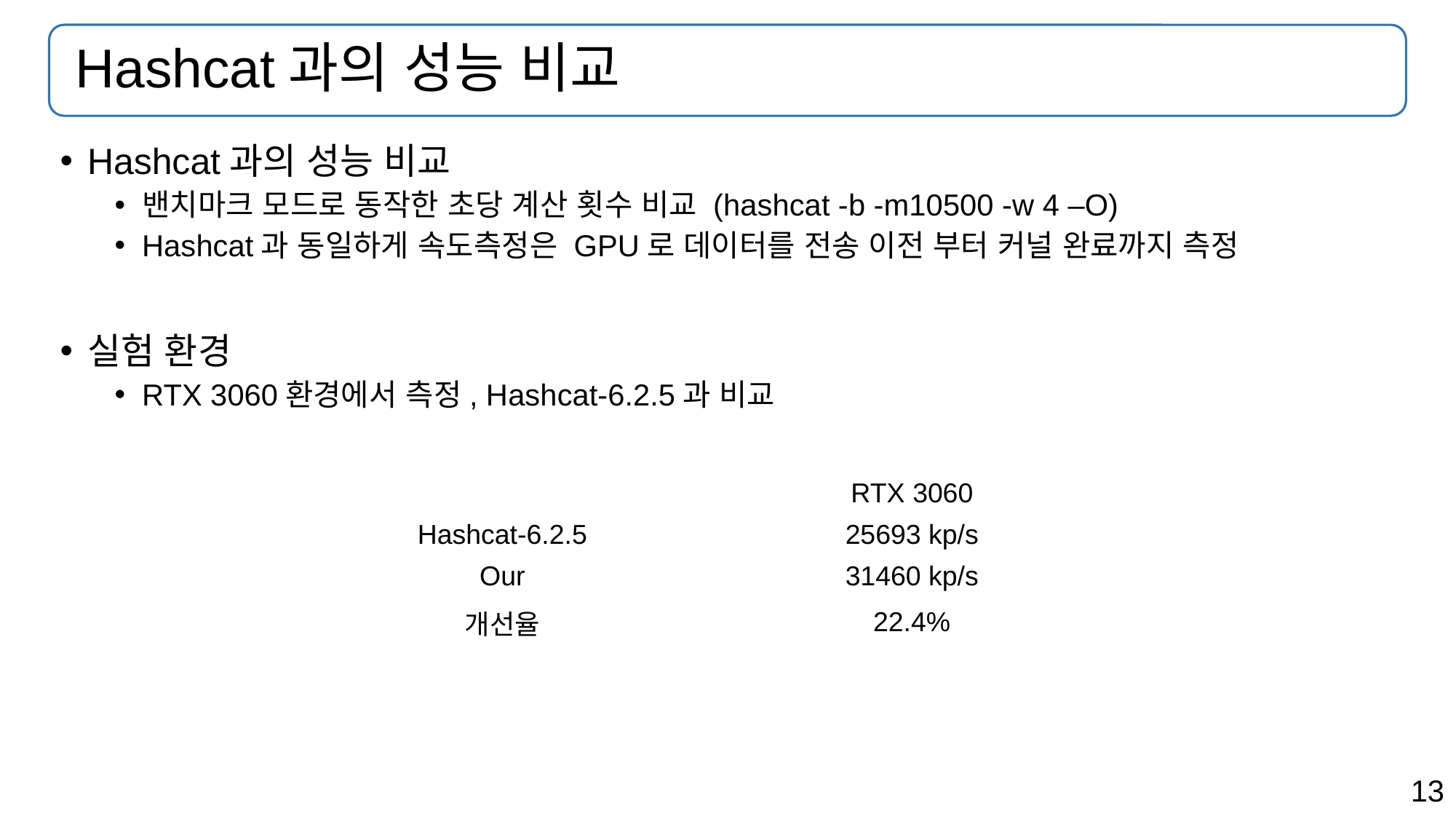

# Hashcat과의 성능 비교
Hashcat과의 성능 비교
밴치마크 모드로 동작한 초당 계산 횟수 비교 (hashcat -b -m10500 -w 4 –O)
Hashcat과 동일하게 속도측정은 GPU로 데이터를 전송 이전 부터 커널 완료까지 측정

실험 환경
RTX 3060환경에서 측정, Hashcat-6.2.5과 비교

|  | RTX 3060 |
| --- | --- |
| Hashcat-6.2.5 | 25693 kp/s |
| Our | 31460 kp/s |
| 개선율 | 22.4% |